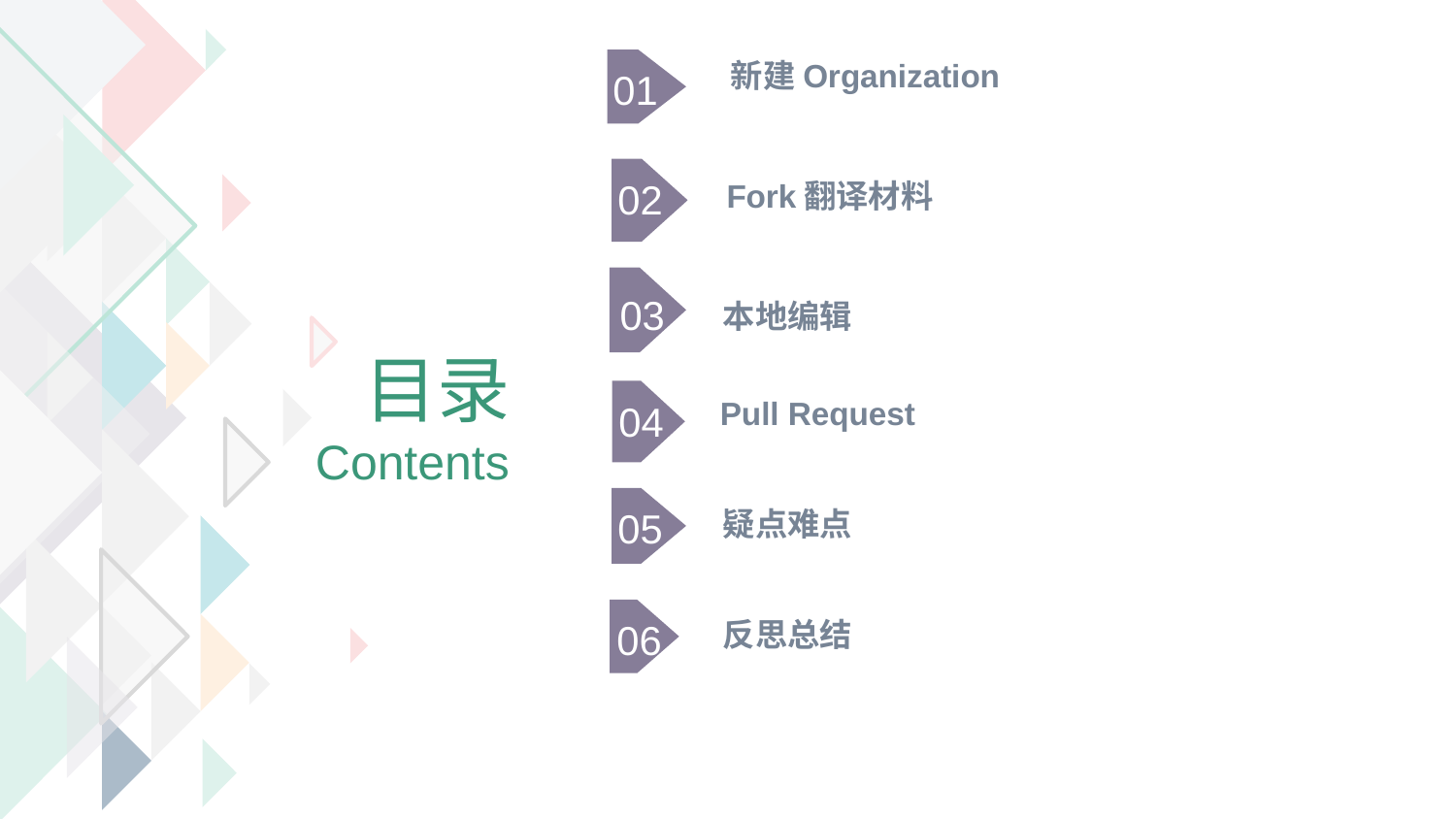

新建Organization

01

02
Fork翻译材料

03
本地编辑

目录
Contents

04
Pull Request

05
疑点难点

06
反思总结